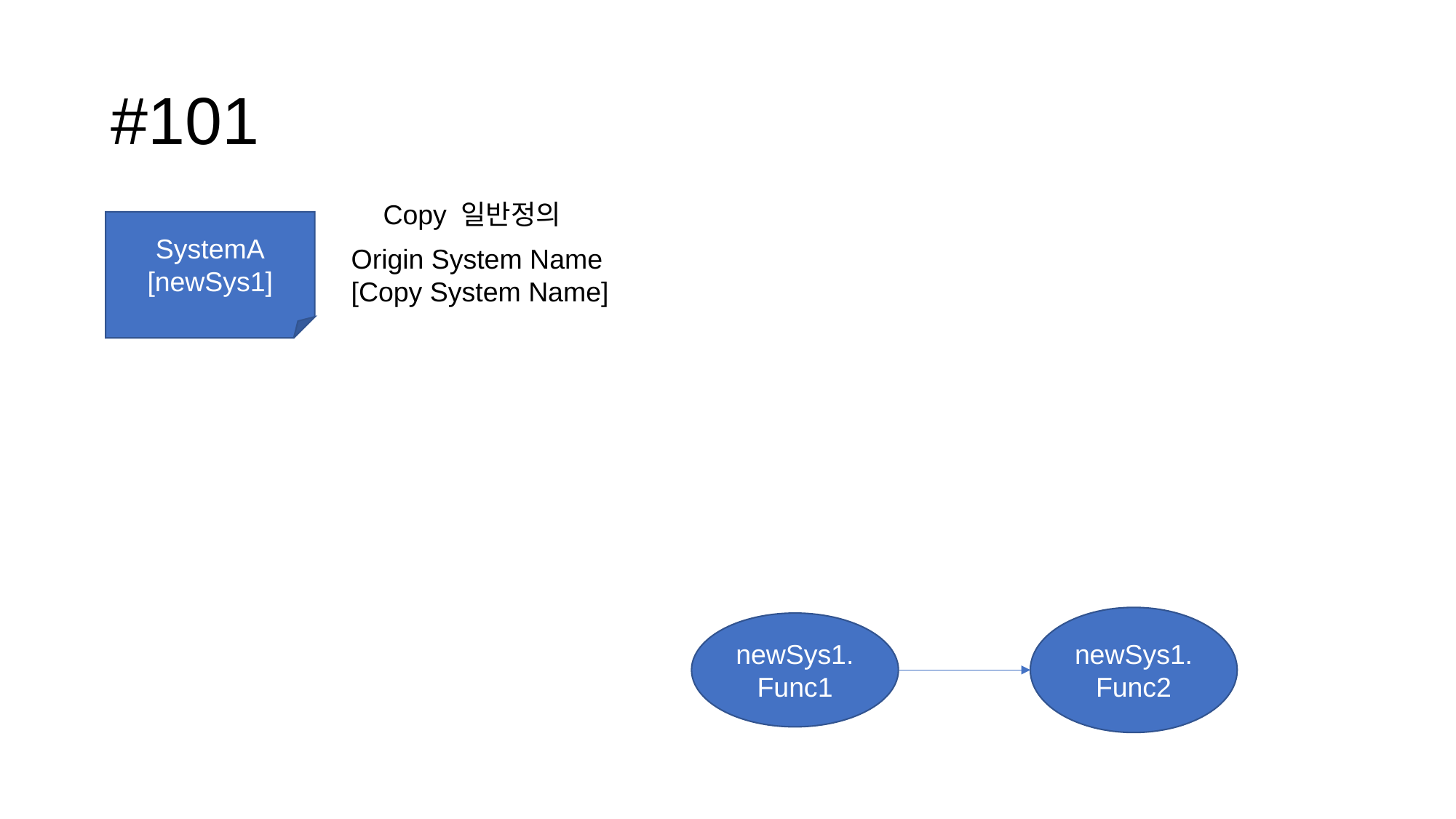

# #101
Copy 일반정의
SystemA
[newSys1]
Origin System Name
[Copy System Name]
newSys1.Func2
newSys1.Func1